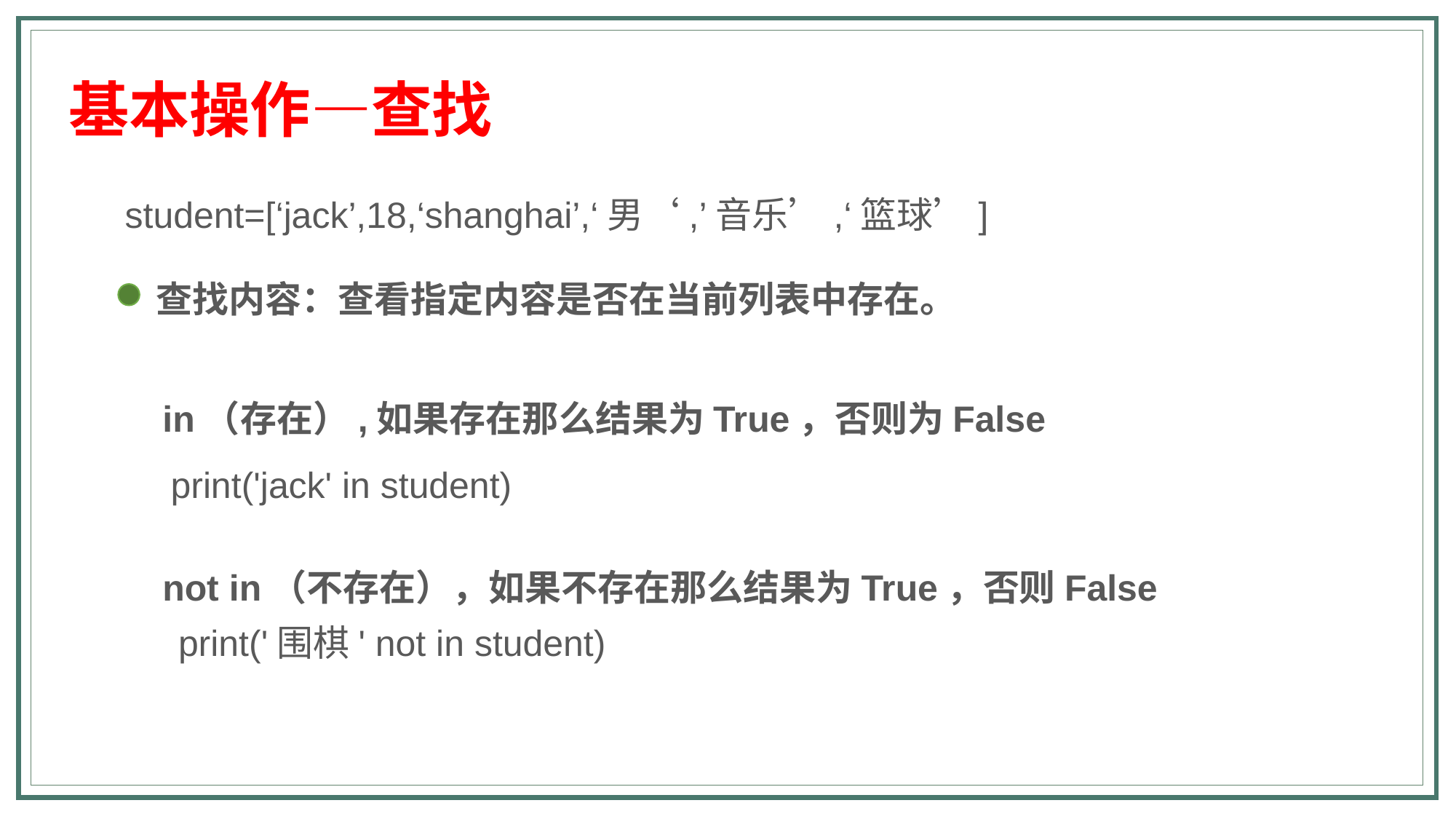

基本操作—查找
student=[‘jack’,18,‘shanghai’,‘男‘,’音乐’,‘篮球’]
查找内容：查看指定内容是否在当前列表中存在。

in（存在）,如果存在那么结果为True，否则为False
print('jack' in student)
not in（不存在），如果不存在那么结果为True，否则False
print('围棋' not in student)